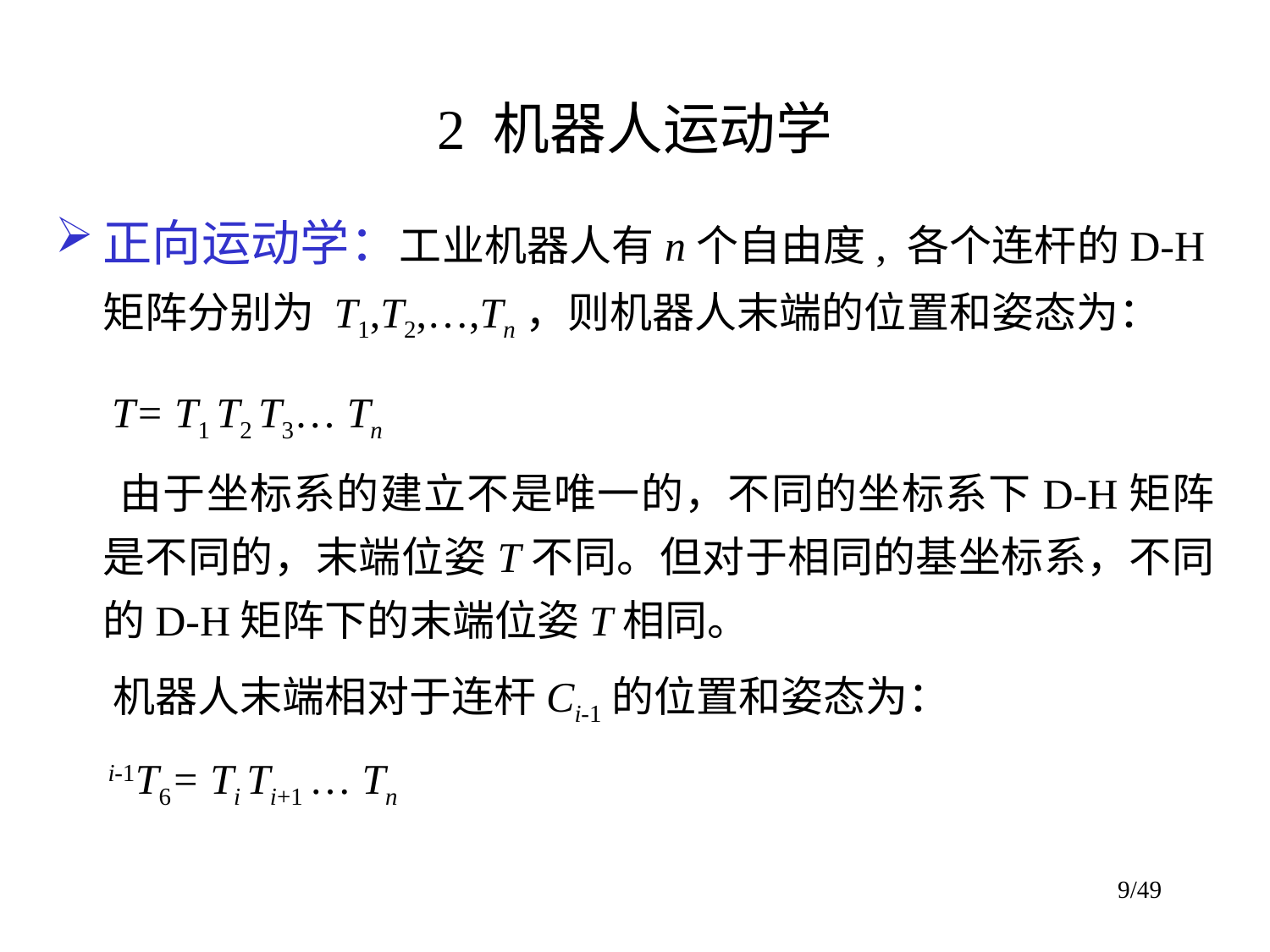

# 2 机器人运动学
正向运动学：工业机器人有n个自由度, 各个连杆的D-H矩阵分别为 T1,T2,…,Tn，则机器人末端的位置和姿态为：
    T= T1 T2 T3… Tn
     由于坐标系的建立不是唯一的，不同的坐标系下D-H矩阵是不同的，末端位姿T不同。但对于相同的基坐标系，不同的D-H矩阵下的末端位姿T相同。
     机器人末端相对于连杆Ci-1的位置和姿态为：
     i-1T6= Ti Ti+1 … Tn

9/49